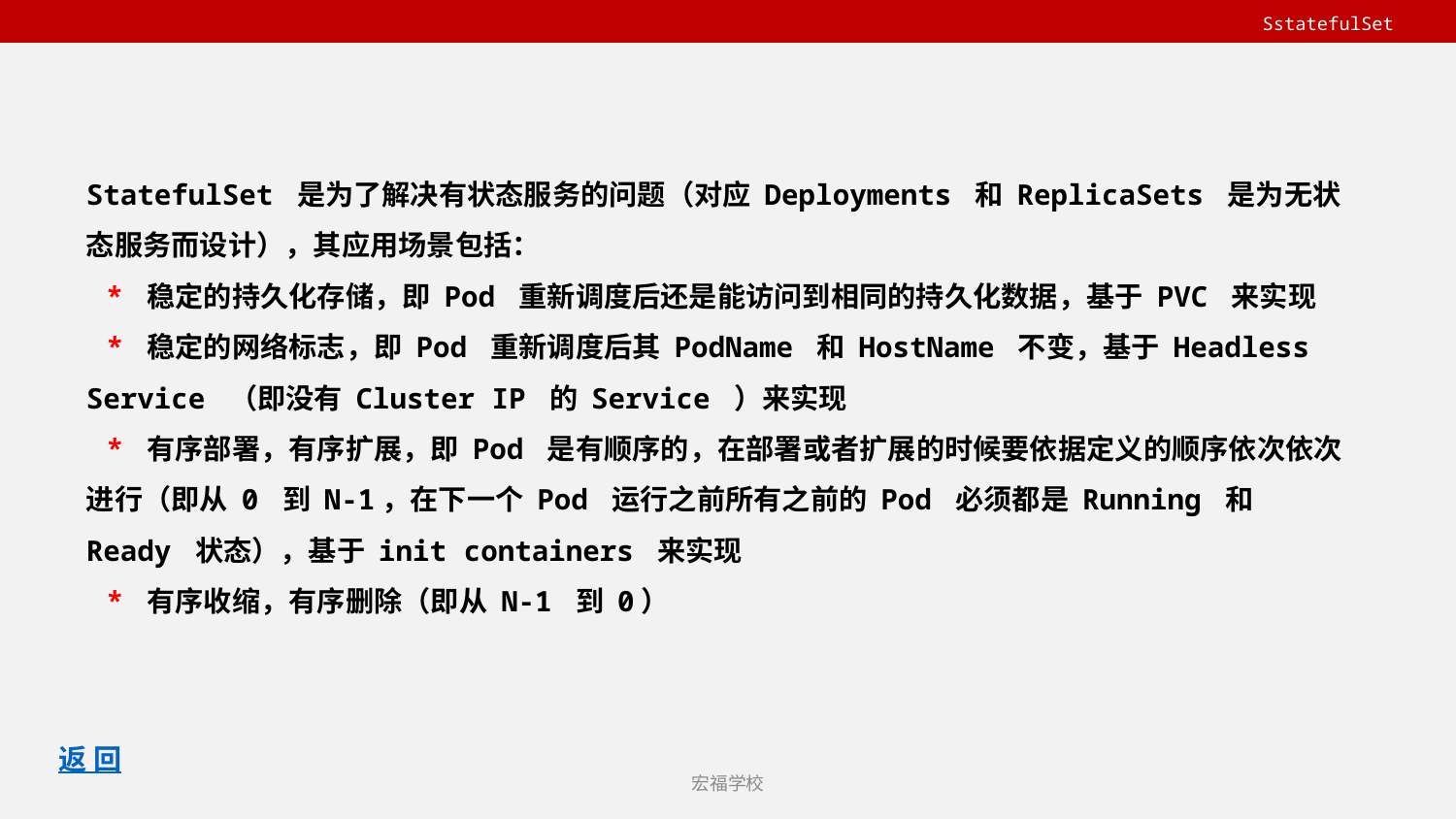

SstatefulSet
StatefulSet 是为了解决有状态服务的问题（对应 Deployments 和 ReplicaSets 是为无状态服务而设计），其应用场景包括：
  * 稳定的持久化存储，即 Pod 重新调度后还是能访问到相同的持久化数据，基于 PVC 来实现
  * 稳定的网络标志，即 Pod 重新调度后其 PodName 和 HostName 不变，基于 Headless Service （即没有 Cluster IP 的 Service ）来实现
  * 有序部署，有序扩展，即 Pod 是有顺序的，在部署或者扩展的时候要依据定义的顺序依次依次进行（即从 0 到 N-1，在下一个 Pod 运行之前所有之前的 Pod 必须都是 Running 和 Ready 状态），基于 init containers 来实现
  * 有序收缩，有序删除（即从 N-1 到 0）
返 回
9
宏福学校